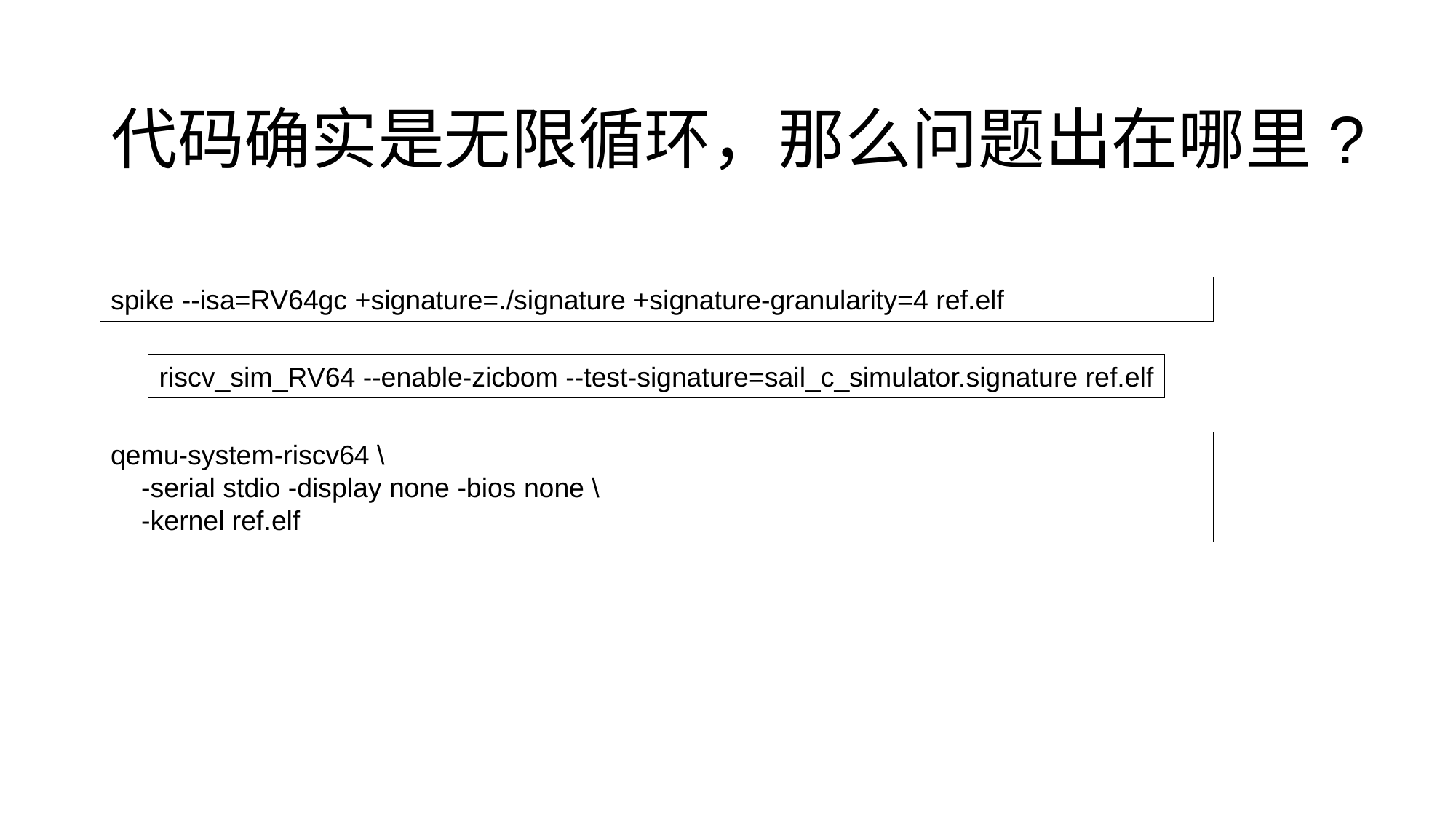

# 代码确实是无限循环，那么问题出在哪里?
spike --isa=RV64gc +signature=./signature +signature-granularity=4 ref.elf
riscv_sim_RV64 --enable-zicbom --test-signature=sail_c_simulator.signature ref.elf
qemu-system-riscv64 \
    -serial stdio -display none -bios none \
    -kernel ref.elf